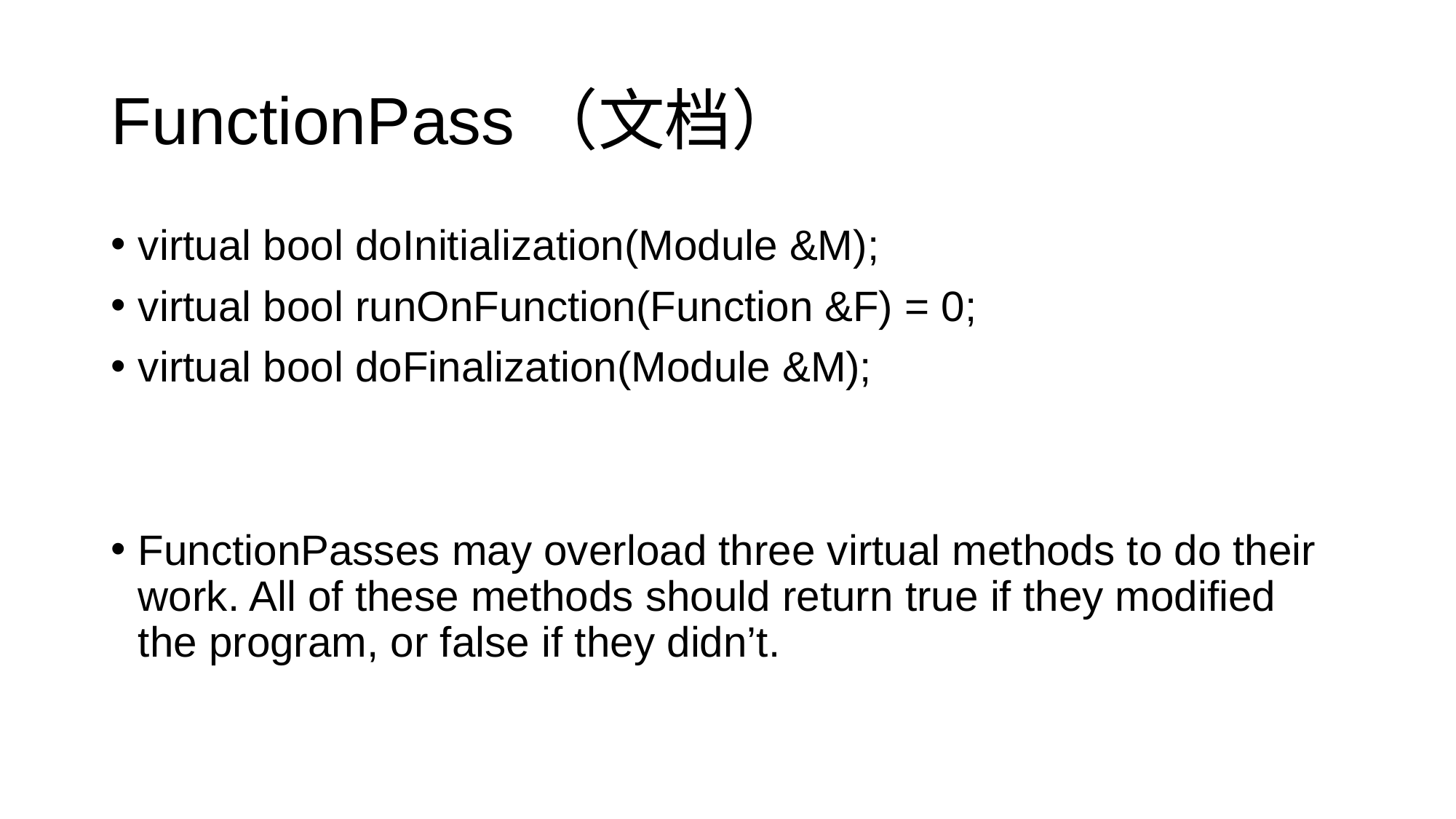

# FunctionPass（文档）
virtual bool doInitialization(Module &M);
virtual bool runOnFunction(Function &F) = 0;
virtual bool doFinalization(Module &M);

FunctionPasses may overload three virtual methods to do their work. All of these methods should return true if they modified the program, or false if they didn’t.